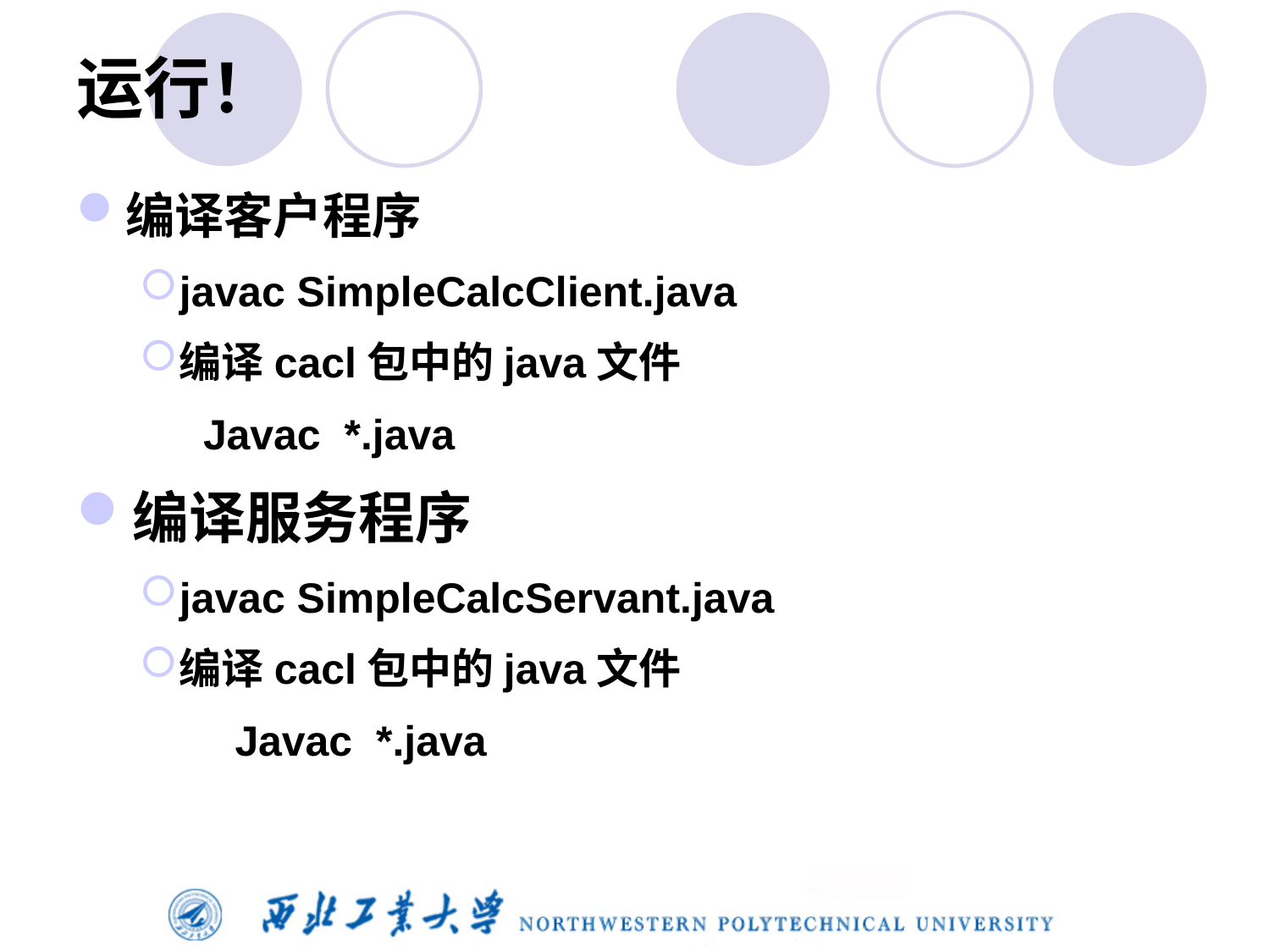

# 运行！
编译客户程序
javac SimpleCalcClient.java
编译cacl包中的java文件
Javac  *.java
编译服务程序
javac SimpleCalcServant.java
编译cacl包中的java文件
	Javac  *.java